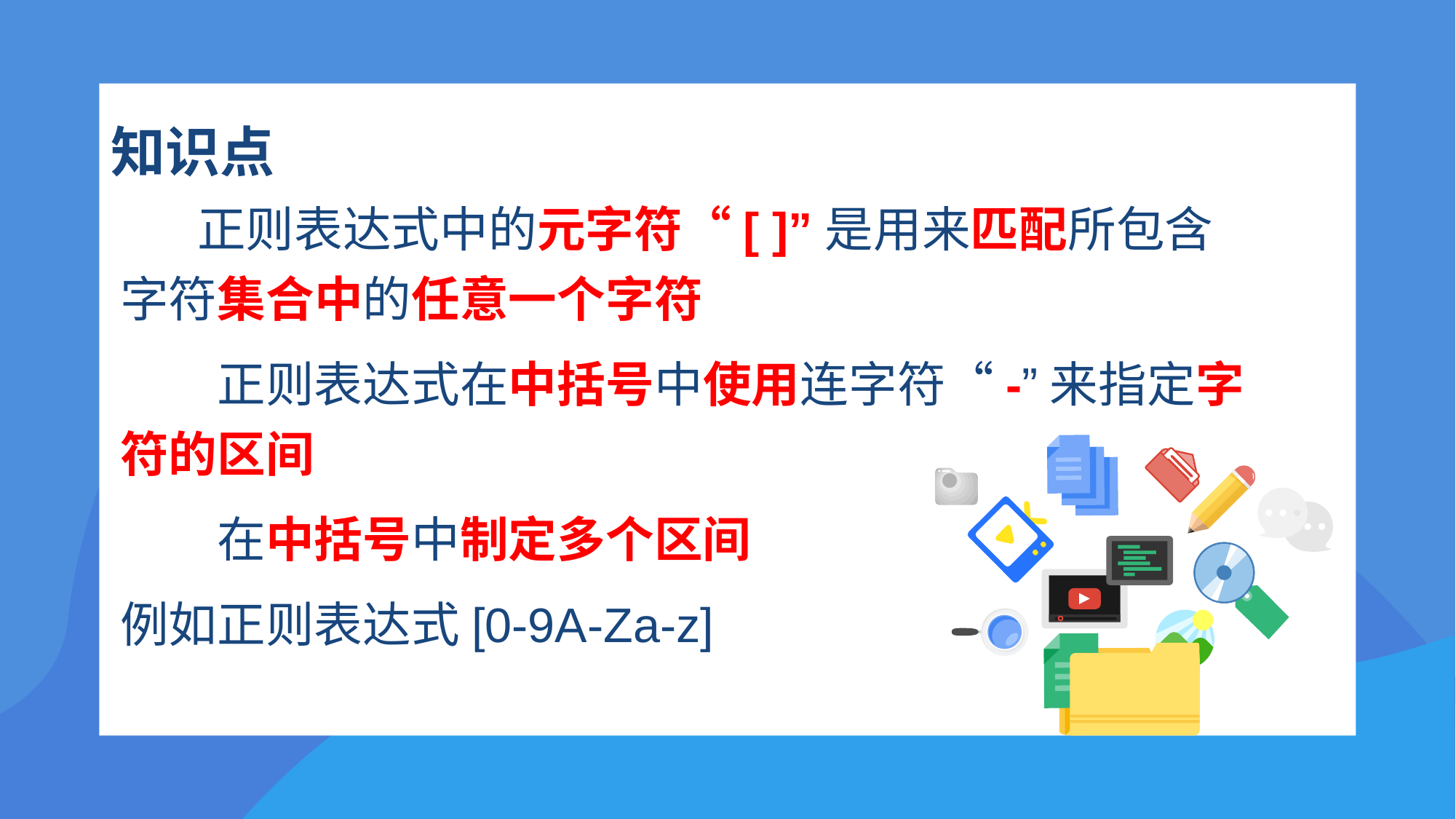

# 知识点
      正则表达式中的元字符“[ ]”是用来匹配所包含字符集合中的任意一个字符
　　正则表达式在中括号中使用连字符“-”来指定字符的区间
　　在中括号中制定多个区间
例如正则表达式[0-9A-Za-z]